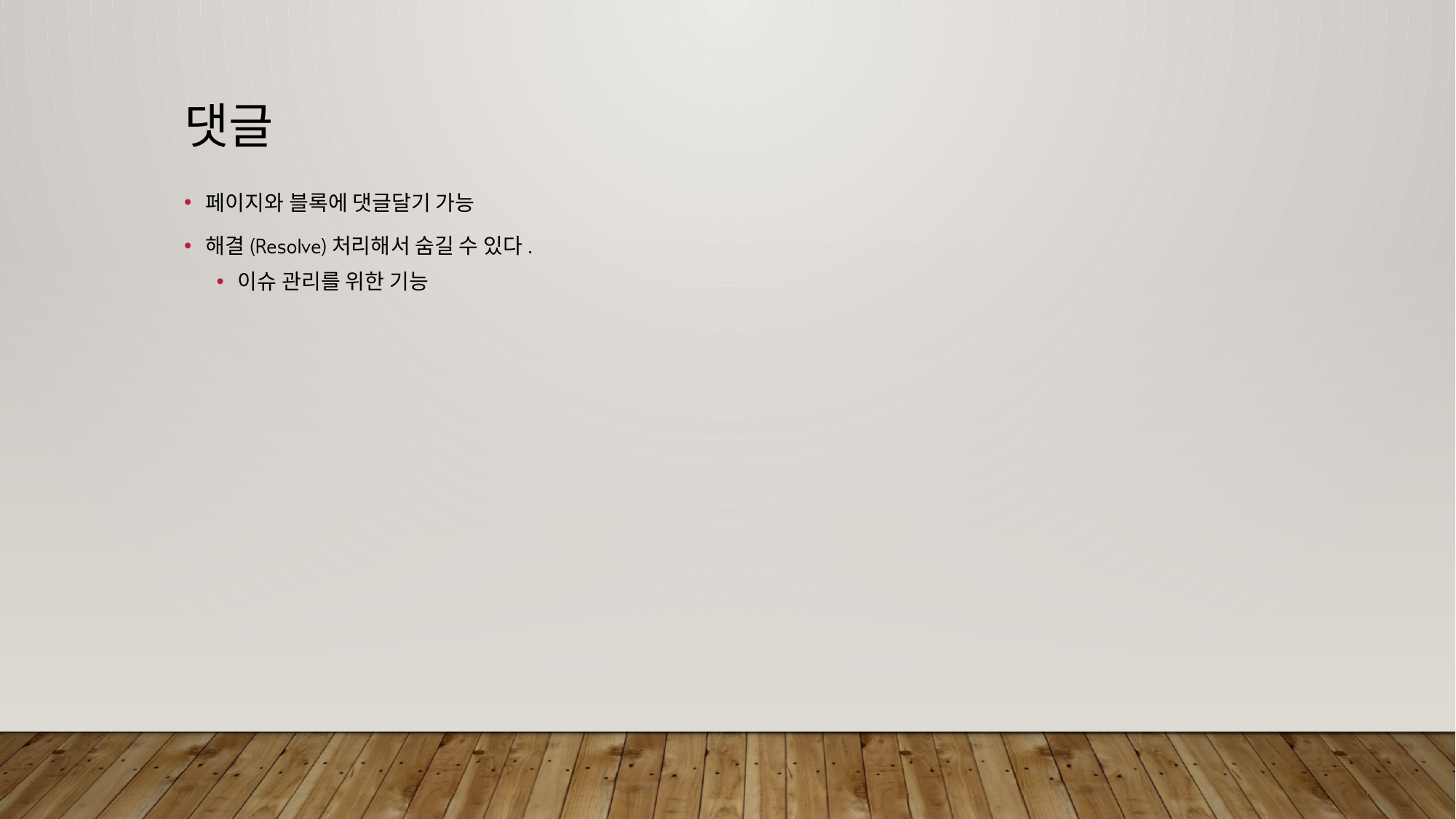

# 댓글
페이지와 블록에 댓글달기 가능
해결(Resolve)처리해서 숨길 수 있다.
이슈 관리를 위한 기능